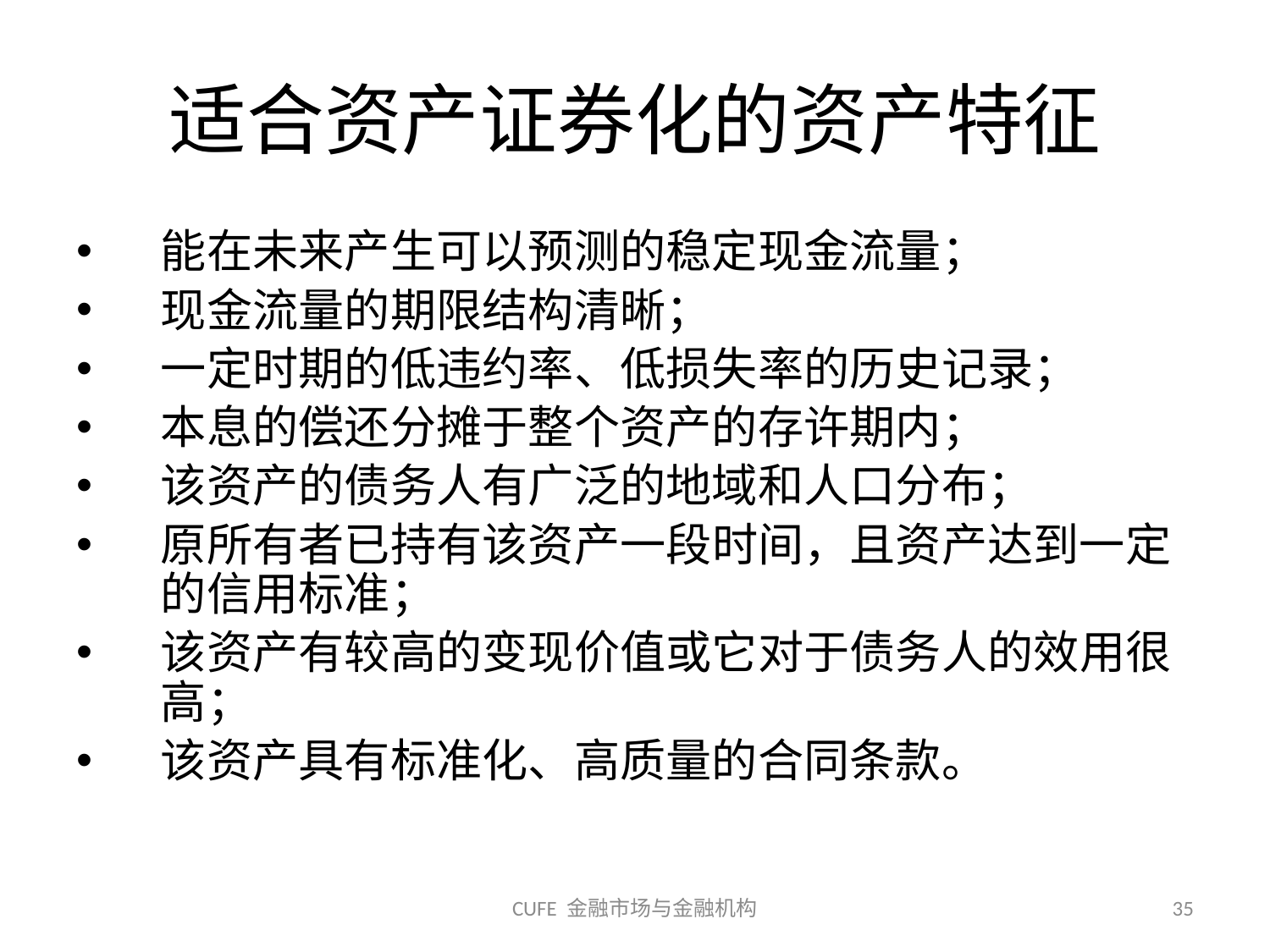

# 适合资产证券化的资产特征
能在未来产生可以预测的稳定现金流量；
现金流量的期限结构清晰；
一定时期的低违约率、低损失率的历史记录；
本息的偿还分摊于整个资产的存许期内；
该资产的债务人有广泛的地域和人口分布；
原所有者已持有该资产一段时间，且资产达到一定的信用标准；
该资产有较高的变现价值或它对于债务人的效用很高；
该资产具有标准化、高质量的合同条款。
CUFE 金融市场与金融机构
35